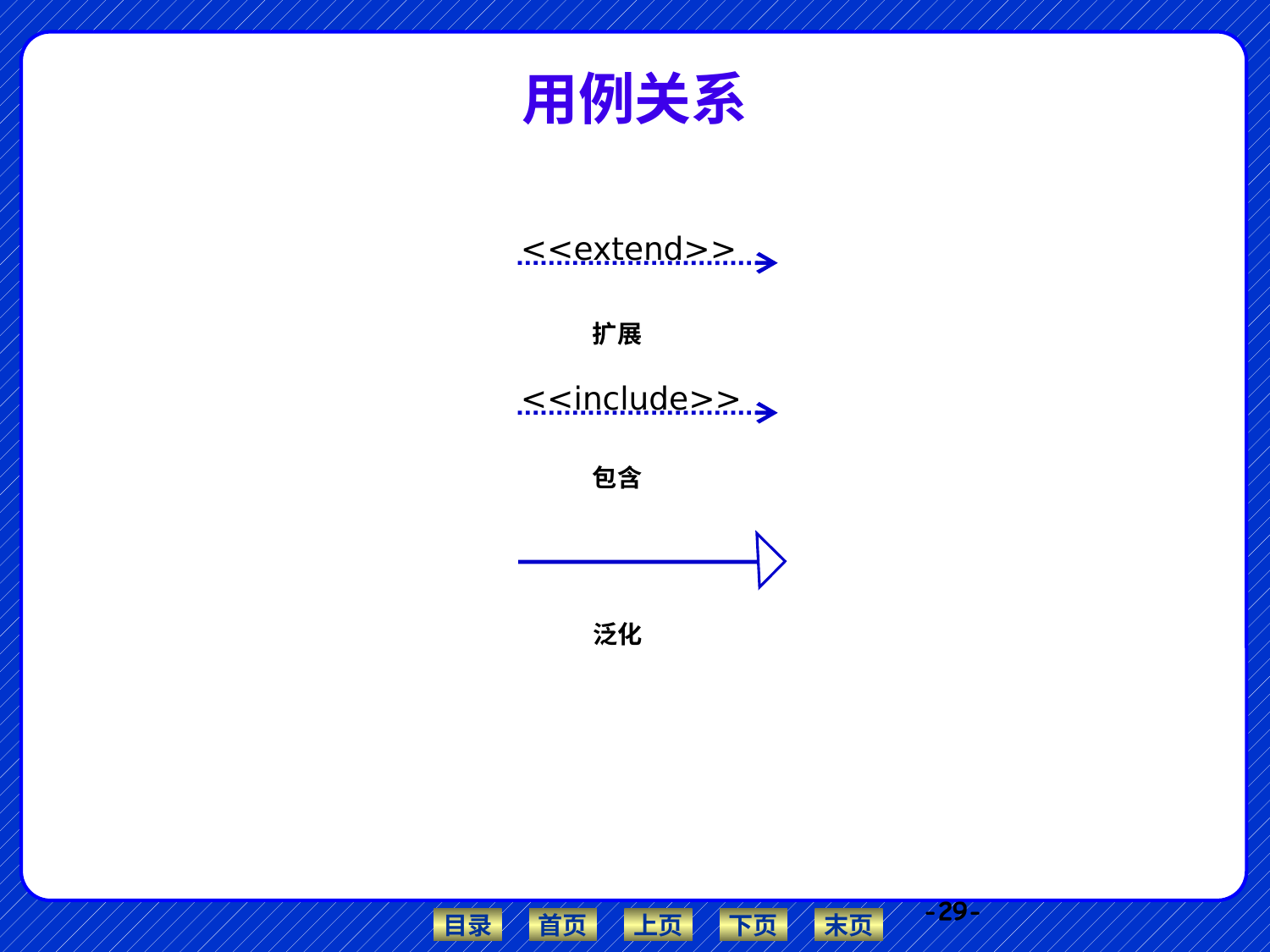

# 用例关系
<<extend>>

扩展
<<include>>

包含

泛化
-29-